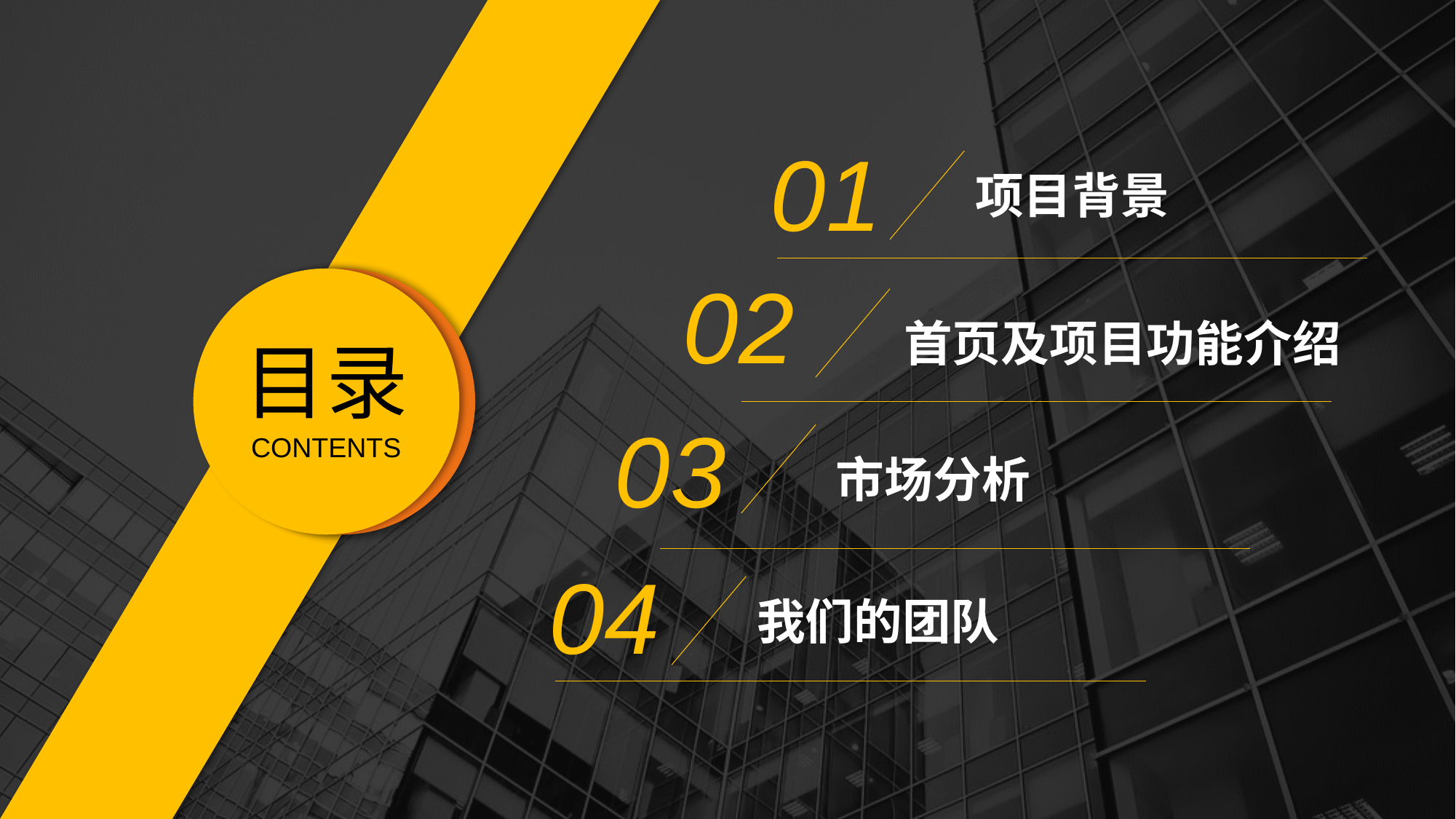

01
项目背景
02

首页及项目功能介绍
目录
03
CONTENTS
市场分析
04
我们的团队